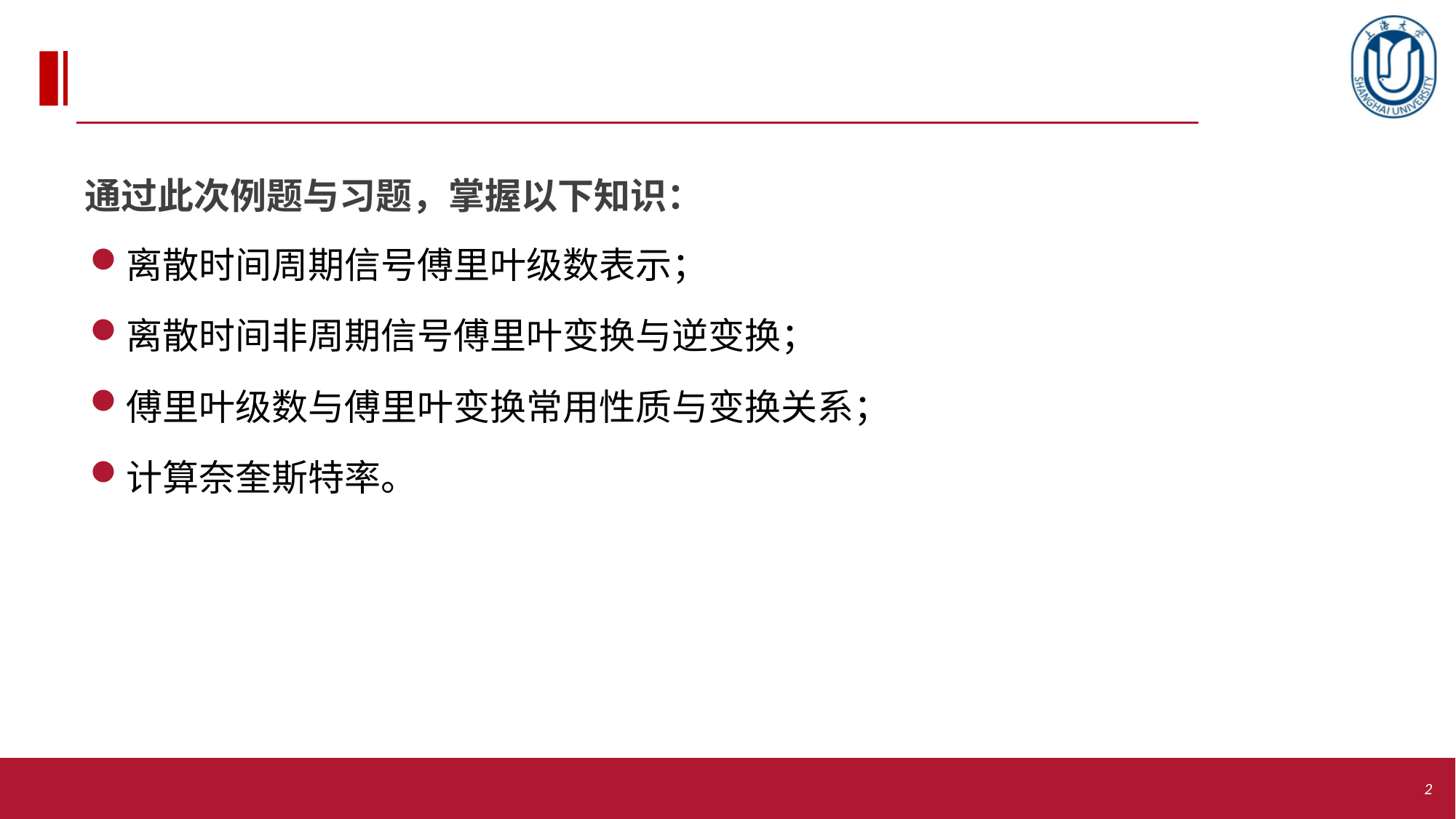

通过此次例题与习题，掌握以下知识：
离散时间周期信号傅里叶级数表示；
离散时间非周期信号傅里叶变换与逆变换；
傅里叶级数与傅里叶变换常用性质与变换关系；
计算奈奎斯特率。
2